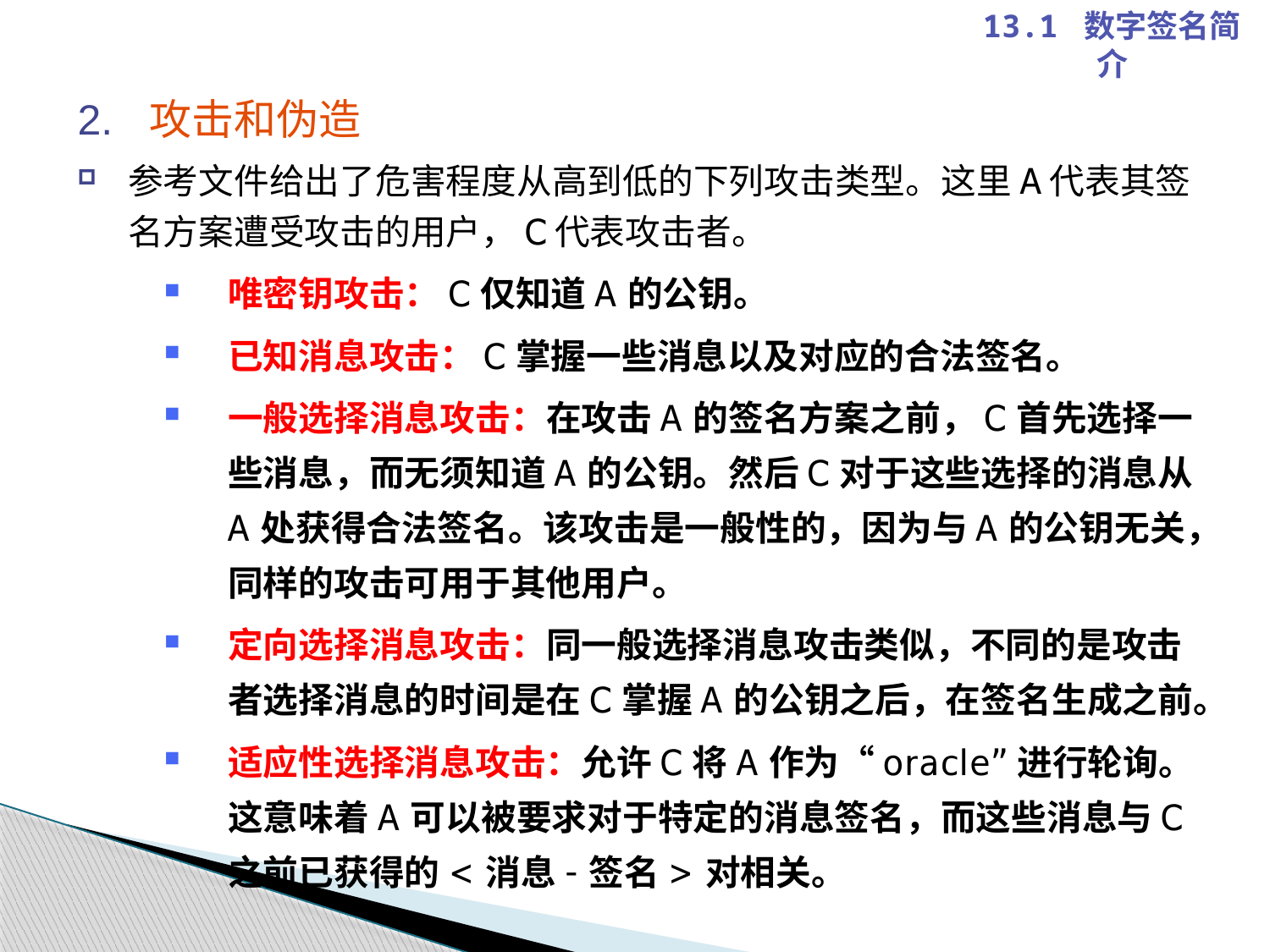

13.1 数字签名简介
攻击和伪造
参考文件给出了危害程度从高到低的下列攻击类型。这里A代表其签名方案遭受攻击的用户，C代表攻击者。
唯密钥攻击：C仅知道A的公钥。
已知消息攻击：C掌握一些消息以及对应的合法签名。
一般选择消息攻击：在攻击A的签名方案之前，C首先选择一些消息，而无须知道A的公钥。然后C对于这些选择的消息从A处获得合法签名。该攻击是一般性的，因为与A的公钥无关，同样的攻击可用于其他用户。
定向选择消息攻击：同一般选择消息攻击类似，不同的是攻击者选择消息的时间是在C掌握A的公钥之后，在签名生成之前。
适应性选择消息攻击：允许C将A作为“oracle”进行轮询。这意味着A可以被要求对于特定的消息签名，而这些消息与C之前已获得的<消息-签名>对相关。